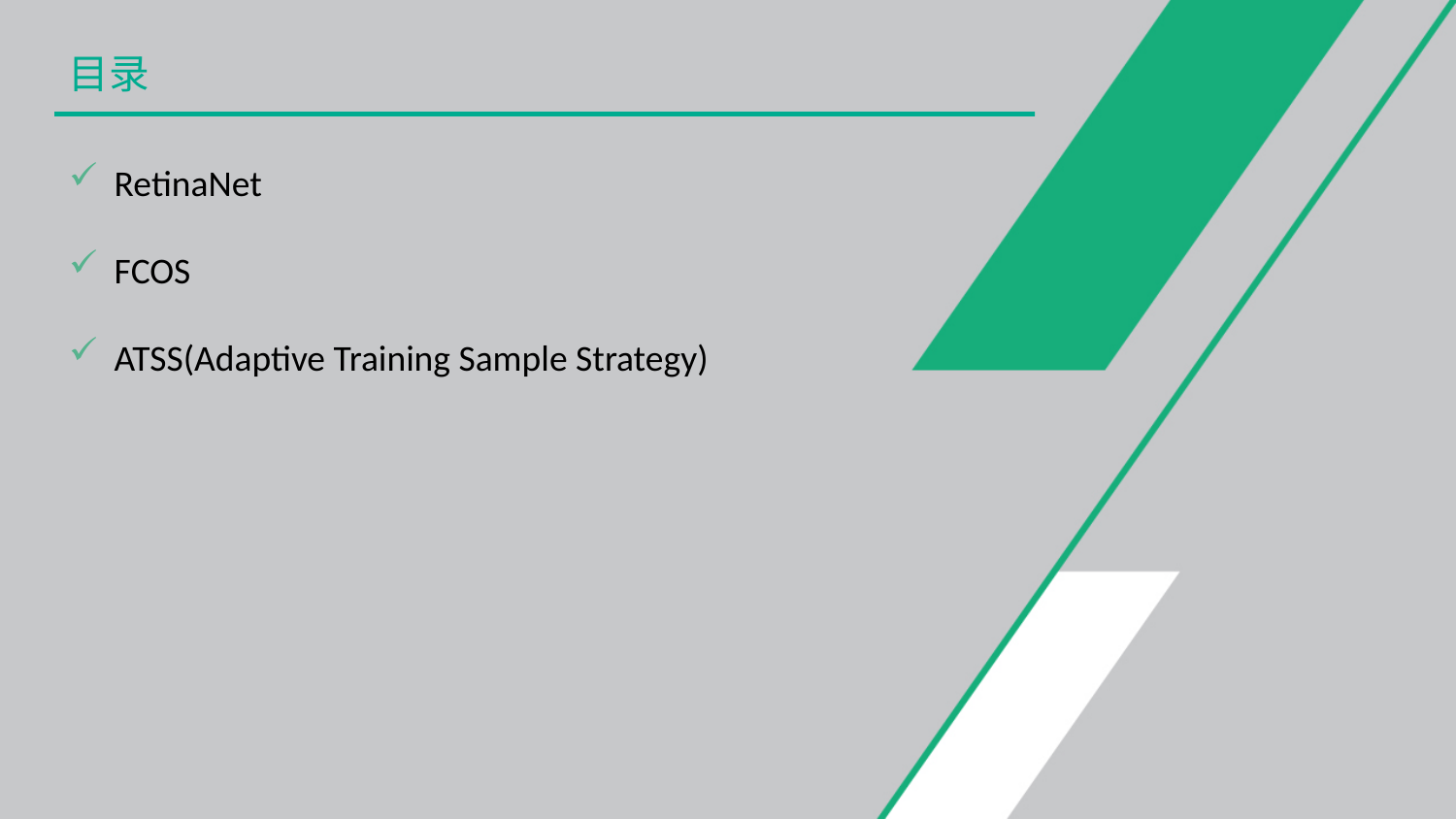

BBAAD9C20180234D78A0072836F0B4C0E2B9B204170C7B20A9D98C35B10C2B558B4CBD38D1643B0B22B92508C846D0EBCAF9218A11D0EB511BBFC2107D3E2BD324FC9EADBE26664784B62C876FD24ADF5DF0E7B772685F24F8C6E19763E14C48D986299DDE3
目录

RetinaNet

FCOS

ATSS(Adaptive Training Sample Strategy)